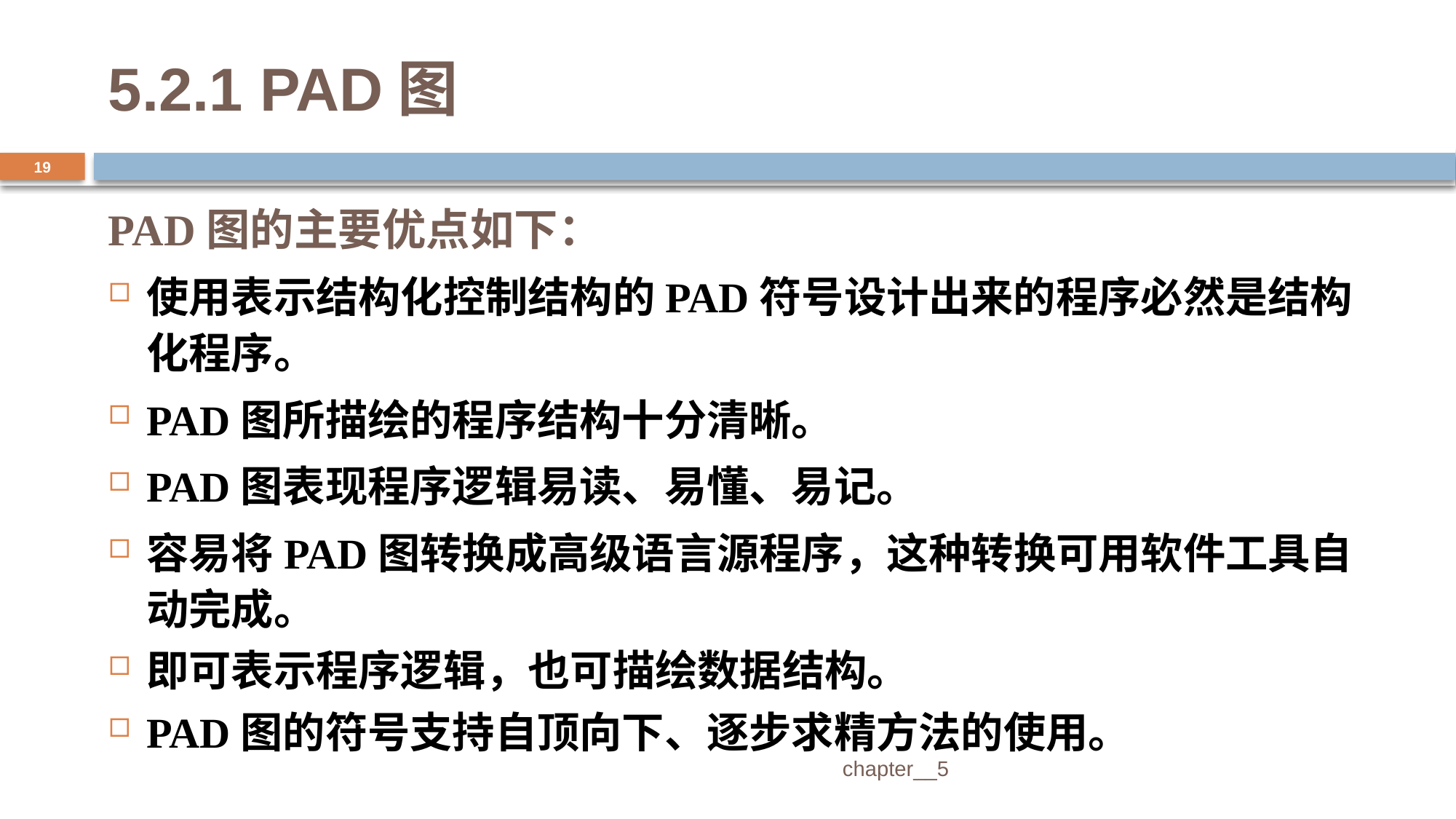

# 5.2.1 PAD图
19
PAD图的主要优点如下：
使用表示结构化控制结构的PAD符号设计出来的程序必然是结构化程序。
PAD图所描绘的程序结构十分清晰。
PAD图表现程序逻辑易读、易懂、易记。
容易将PAD图转换成高级语言源程序，这种转换可用软件工具自动完成。
即可表示程序逻辑，也可描绘数据结构。
PAD图的符号支持自顶向下、逐步求精方法的使用。
 chapter__5